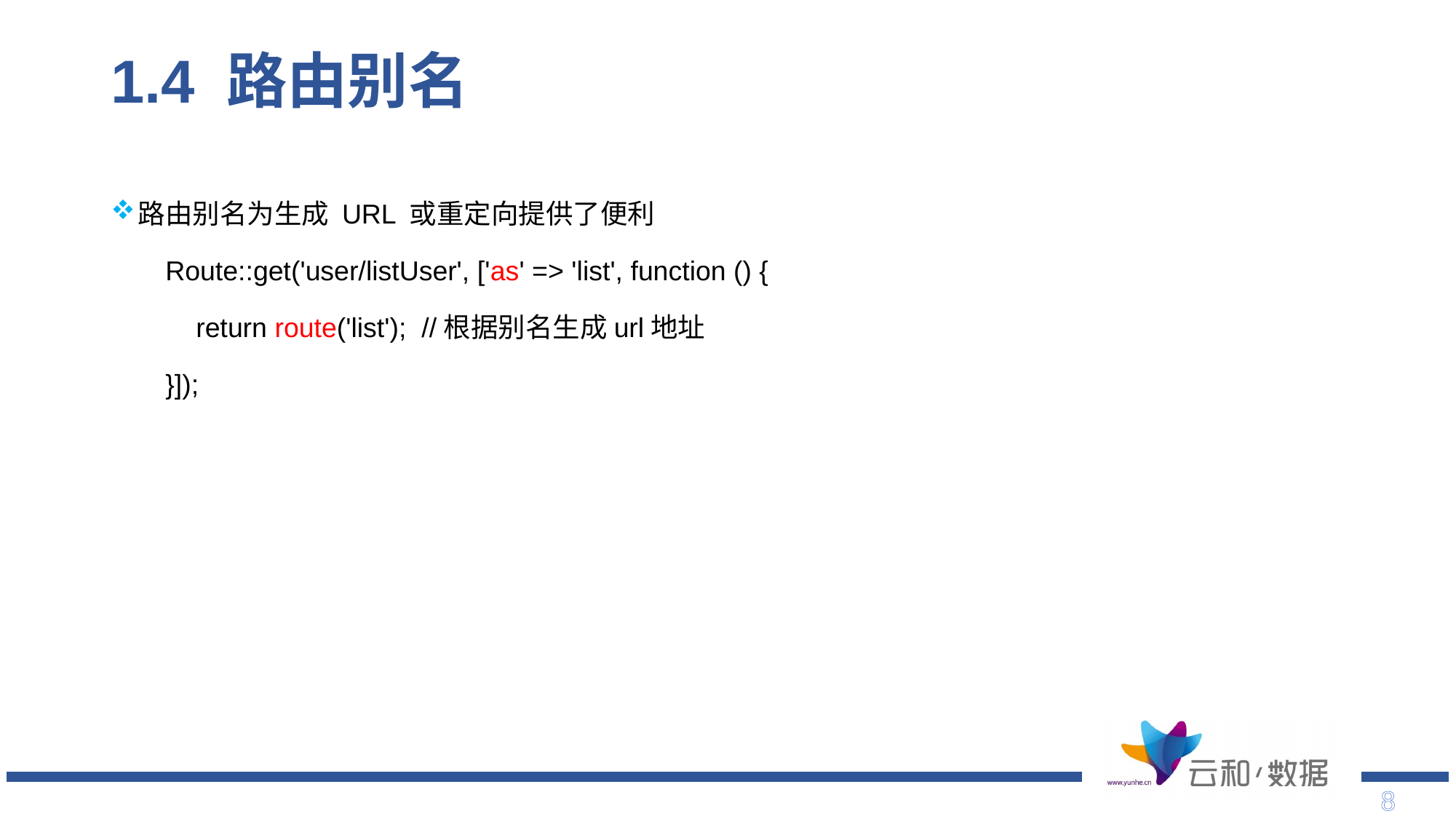

# 1.4 路由别名
路由别名为生成 URL 或重定向提供了便利
Route::get('user/listUser', ['as' => 'list', function () {
    return route('list');  //根据别名生成url地址
}]);